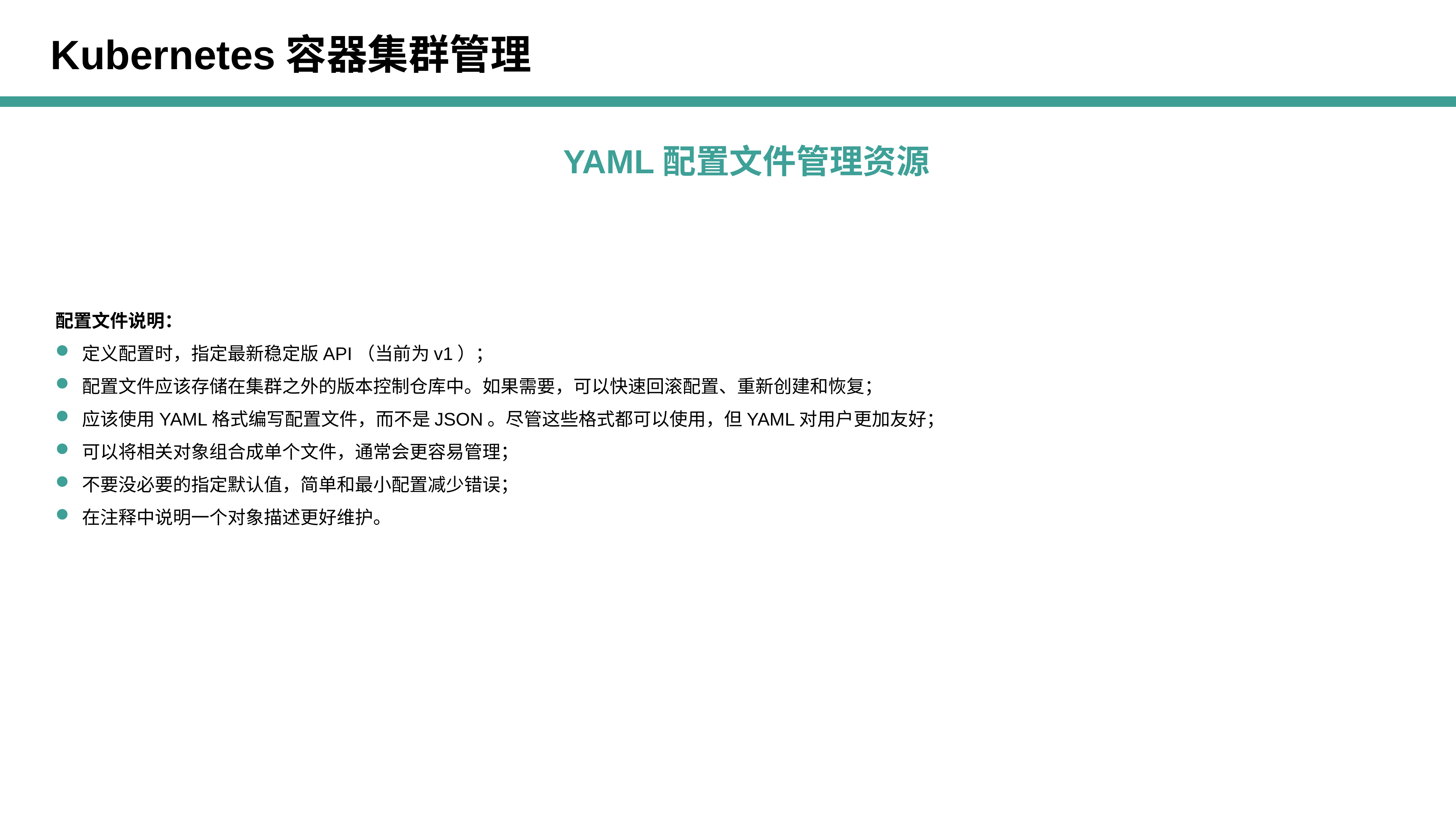

Kubernetes容器集群管理

YAML配置文件管理资源
配置文件说明：
 定义配置时，指定最新稳定版API（当前为v1）；
 配置文件应该存储在集群之外的版本控制仓库中。如果需要，可以快速回滚配置、重新创建和恢复；
 应该使用YAML格式编写配置文件，而不是JSON。尽管这些格式都可以使用，但YAML对用户更加友好；
 可以将相关对象组合成单个文件，通常会更容易管理；
 不要没必要的指定默认值，简单和最小配置减少错误；
 在注释中说明一个对象描述更好维护。